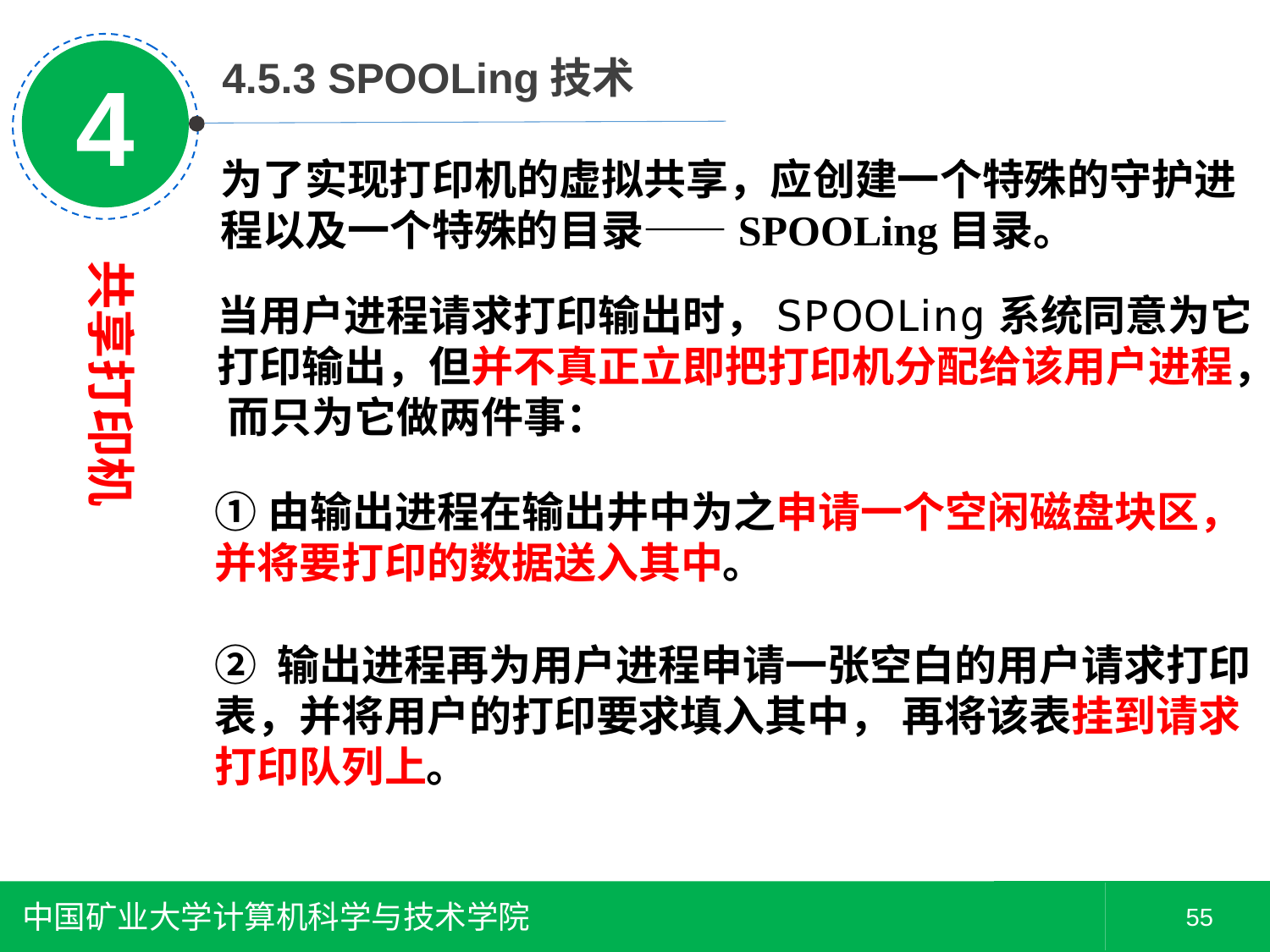

4
  4.5.3 SPOOLing技术

为了实现打印机的虚拟共享，应创建一个特殊的守护进程以及一个特殊的目录——SPOOLing目录。
共享打印机
当用户进程请求打印输出时，SPOOLing系统同意为它打印输出，但并不真正立即把打印机分配给该用户进程， 而只为它做两件事：
①由输出进程在输出井中为之申请一个空闲磁盘块区，并将要打印的数据送入其中。
② 输出进程再为用户进程申请一张空白的用户请求打印表，并将用户的打印要求填入其中， 再将该表挂到请求打印队列上。